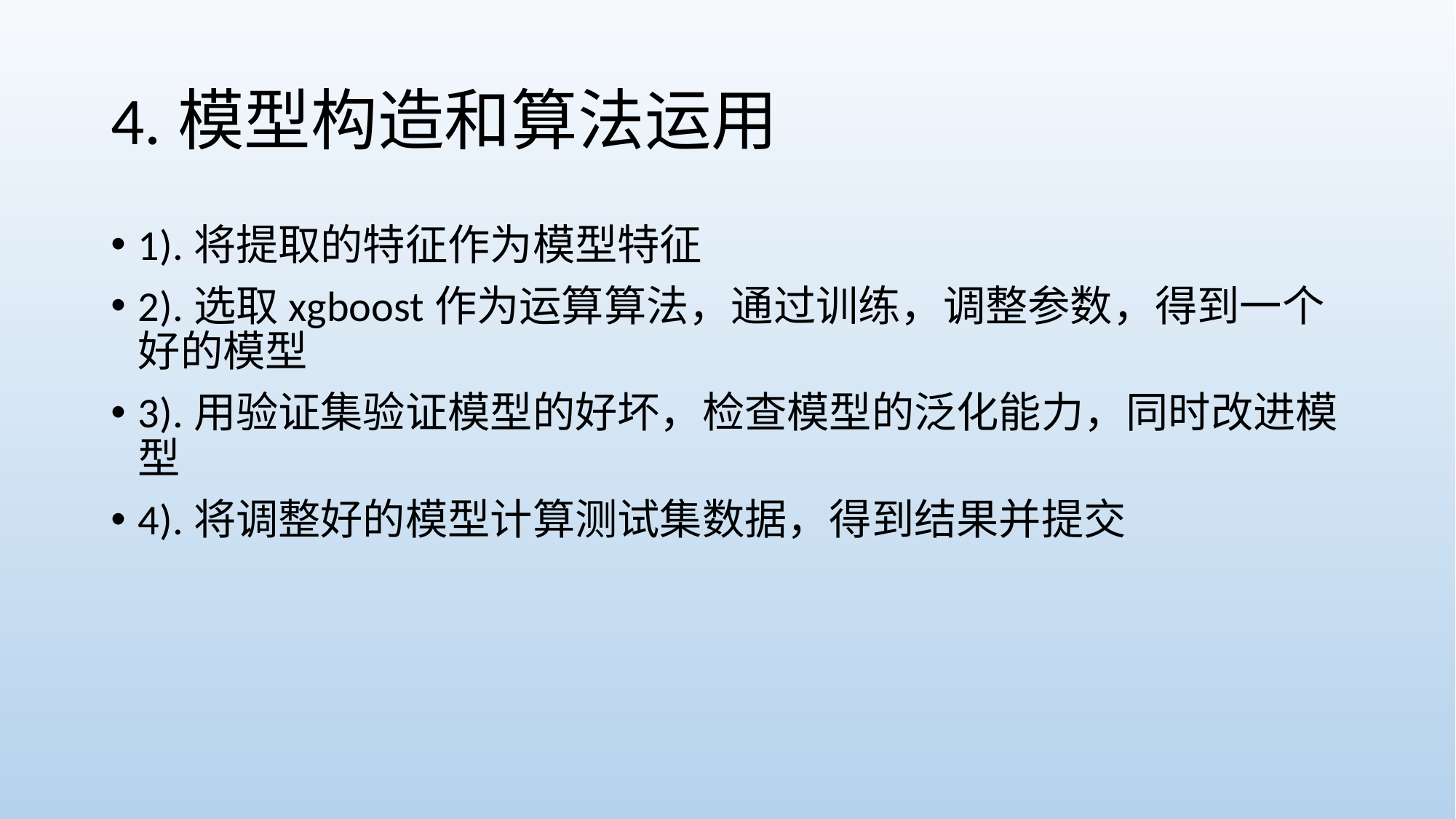

# 4.模型构造和算法运用
1).将提取的特征作为模型特征
2).选取xgboost作为运算算法，通过训练，调整参数，得到一个好的模型
3).用验证集验证模型的好坏，检查模型的泛化能力，同时改进模型
4).将调整好的模型计算测试集数据，得到结果并提交